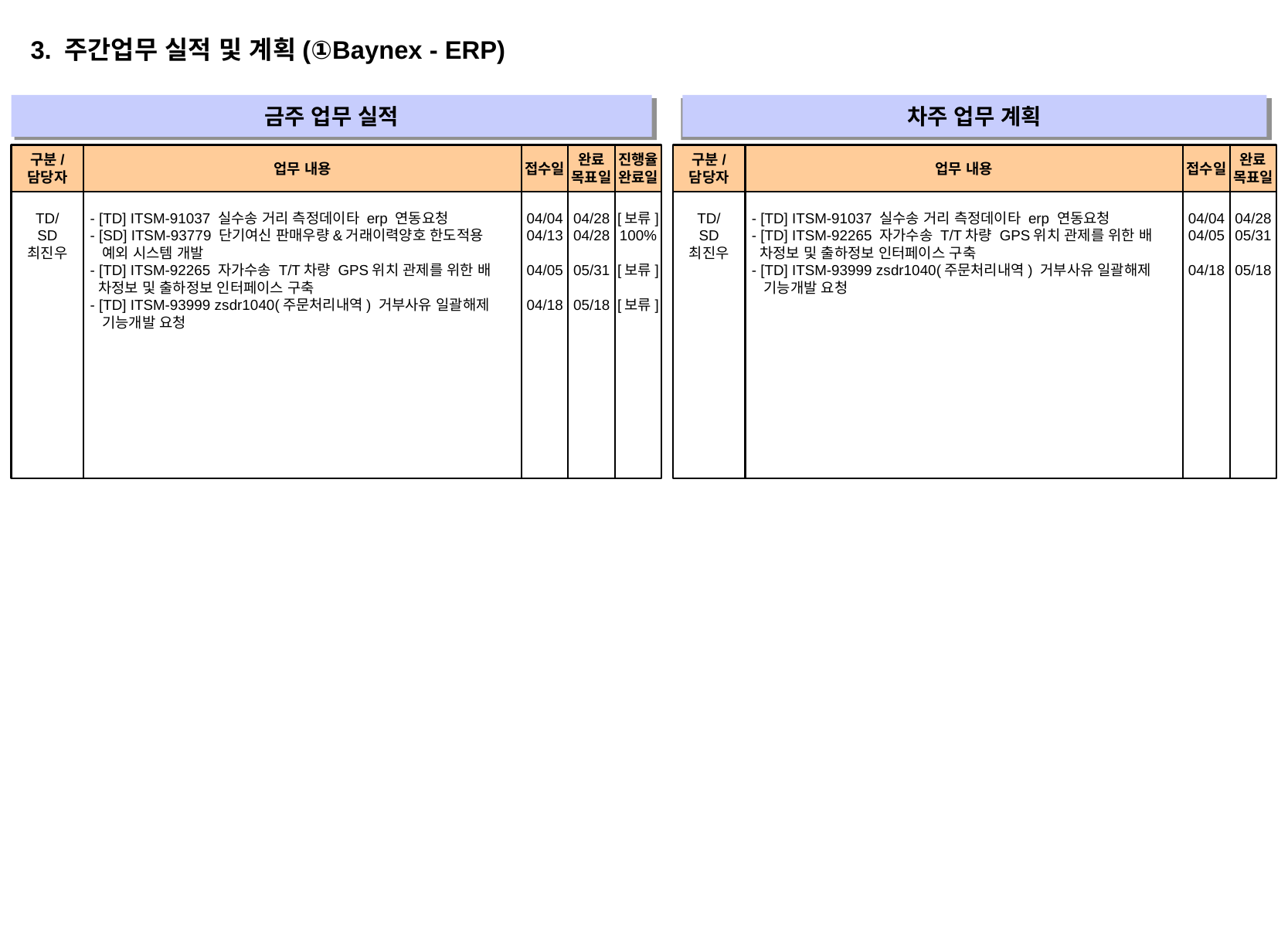

3. 주간업무 실적 및 계획(①Baynex - ERP)
금주 업무 실적
차주 업무 계획
" "
" "
구분/
담당자
업무 내용
접수일
완료
목표일
진행율
완료일
구분/
담당자
업무 내용
접수일
완료
목표일
TD/
SD
최진우

- [TD] ITSM-91037 실수송 거리 측정데이타 erp 연동요청
- [SD] ITSM-93779 단기여신 판매우량&거래이력양호 한도적용
   예외 시스템 개발
- [TD] ITSM-92265 자가수송 T/T차량 GPS위치 관제를 위한 배
  차정보 및 출하정보 인터페이스 구축
- [TD] ITSM-93999 zsdr1040(주문처리내역) 거부사유 일괄해제
   기능개발 요청
04/04
04/13
04/05
04/18
04/28
04/28
05/31
05/18
[보류]
100%
[보류]
[보류]
TD/
SD
최진우

- [TD] ITSM-91037 실수송 거리 측정데이타 erp 연동요청
- [TD] ITSM-92265 자가수송 T/T차량 GPS위치 관제를 위한 배
  차정보 및 출하정보 인터페이스 구축
- [TD] ITSM-93999 zsdr1040(주문처리내역) 거부사유 일괄해제
   기능개발 요청
04/04
04/05
04/18
04/28
05/31
05/18